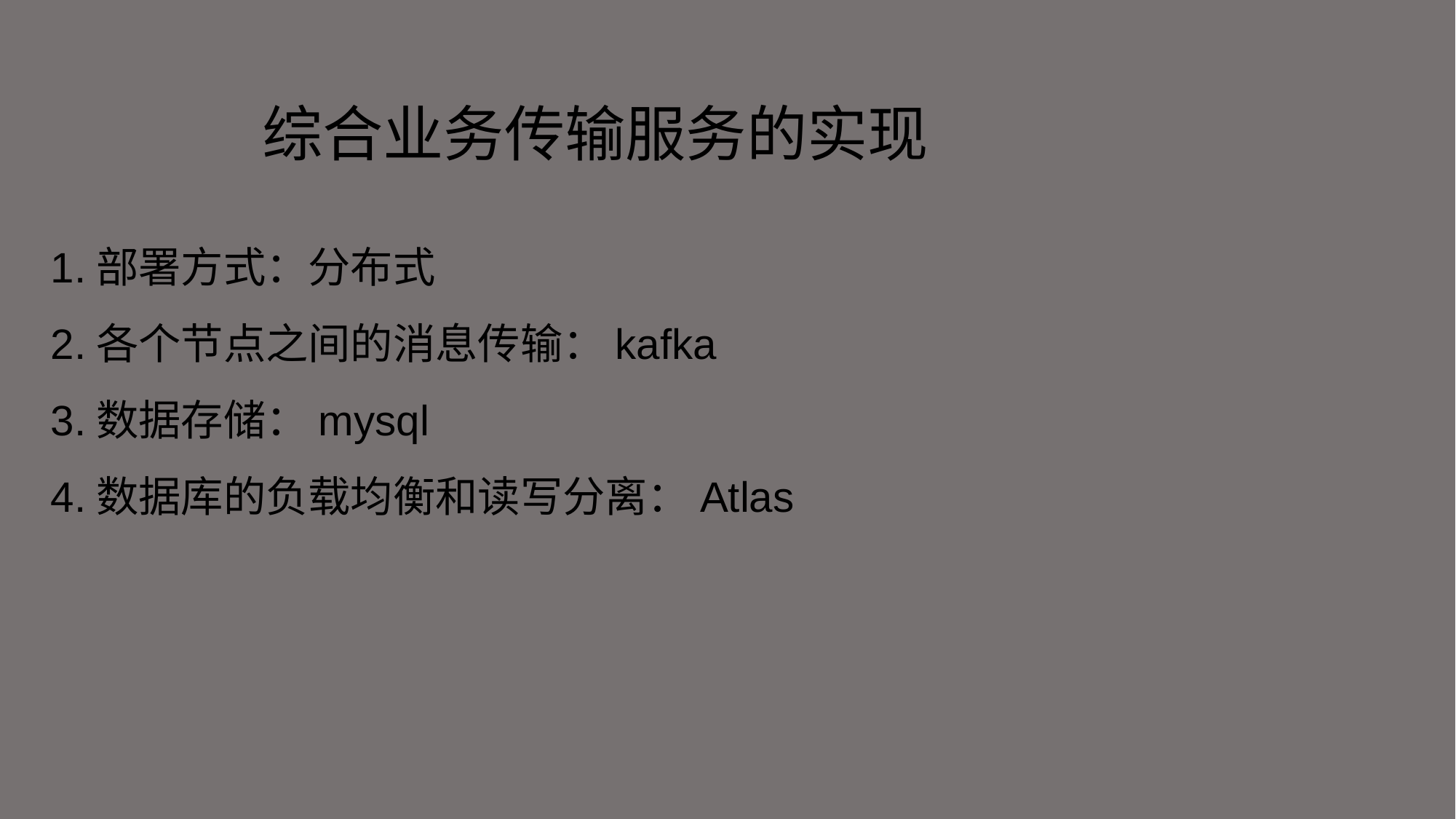

# 综合业务传输服务的实现
1.部署方式：分布式
2.各个节点之间的消息传输：kafka
3.数据存储：mysql
4.数据库的负载均衡和读写分离：Atlas